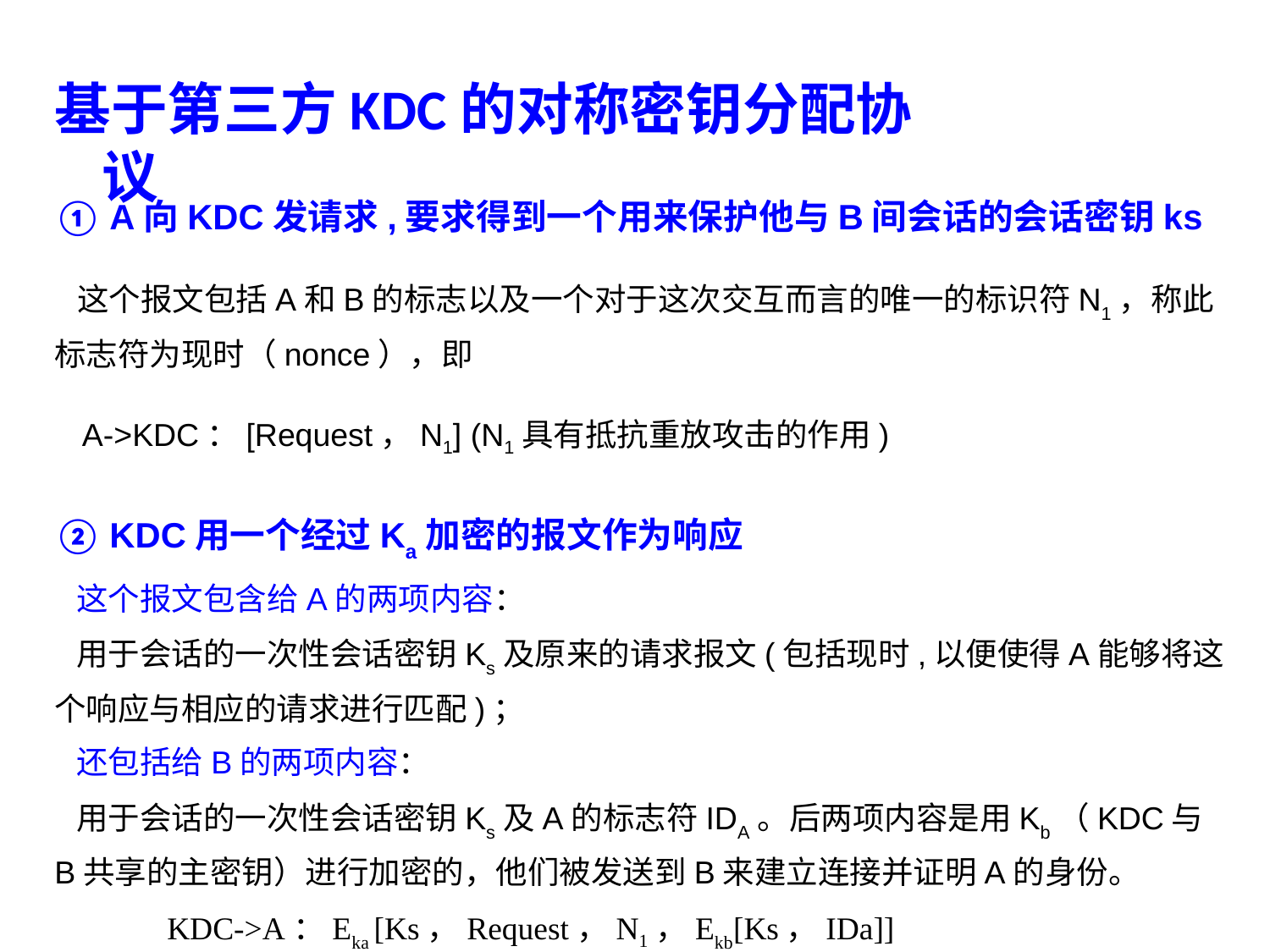

基于第三方KDC的对称密钥分配协议
① A向KDC发请求,要求得到一个用来保护他与B间会话的会话密钥ks
 这个报文包括A和B的标志以及一个对于这次交互而言的唯一的标识符N1，称此标志符为现时（nonce），即
  A->KDC：[Request，N1] (N1具有抵抗重放攻击的作用)
② KDC用一个经过Ka加密的报文作为响应
  这个报文包含给A的两项内容：
  用于会话的一次性会话密钥Ks及原来的请求报文(包括现时,以便使得A能够将这个响应与相应的请求进行匹配)；
  还包括给B的两项内容：
  用于会话的一次性会话密钥Ks及A的标志符IDA。后两项内容是用Kb（KDC与B共享的主密钥）进行加密的，他们被发送到B来建立连接并证明A的身份。
              KDC->A：Eka [Ks，Request，N1，Ekb[Ks，IDa]]